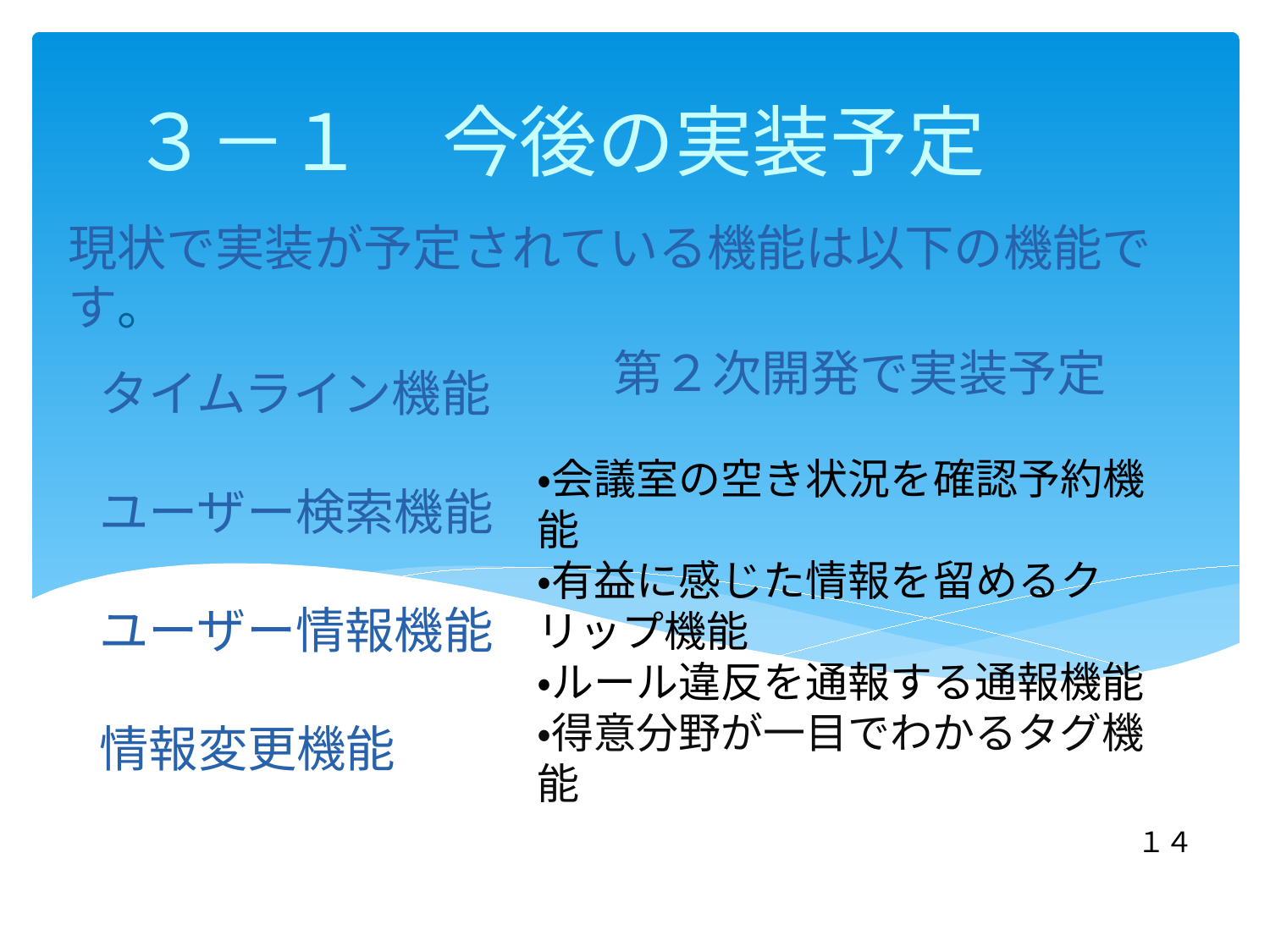

# ３－１　今後の実装予定
現状で実装が予定されている機能は以下の機能です。
第２次開発で実装予定

・会議室の空き状況を確認予約機能
・有益に感じた情報を留めるクリップ機能
・ルール違反を通報する通報機能
・得意分野が一目でわかるタグ機能
タイムライン機能

ユーザー検索機能

ユーザー情報機能

情報変更機能
１４